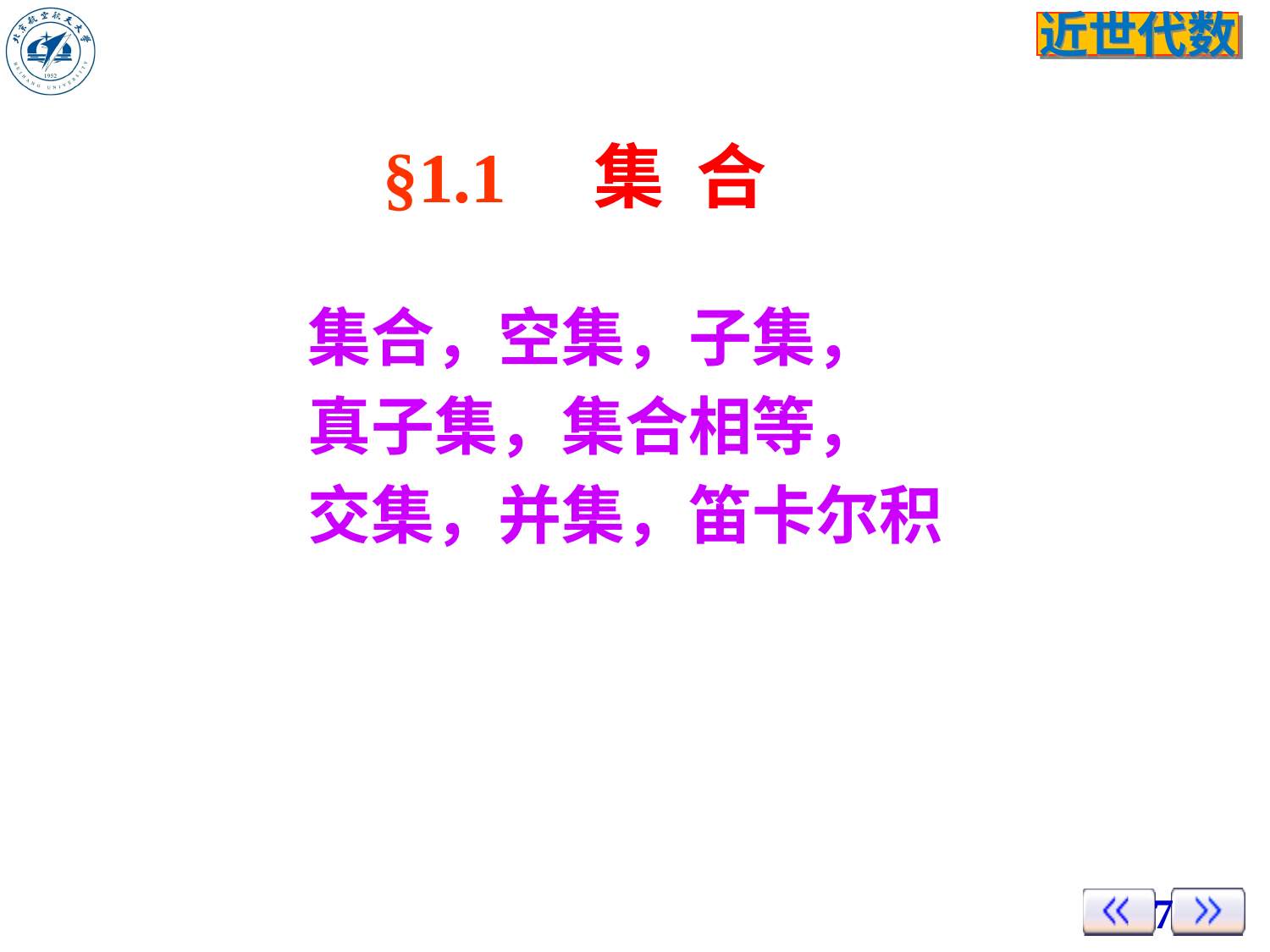

§1.1    集  合
集合，空集，子集，
真子集，集合相等，
交集，并集，笛卡尔积
7